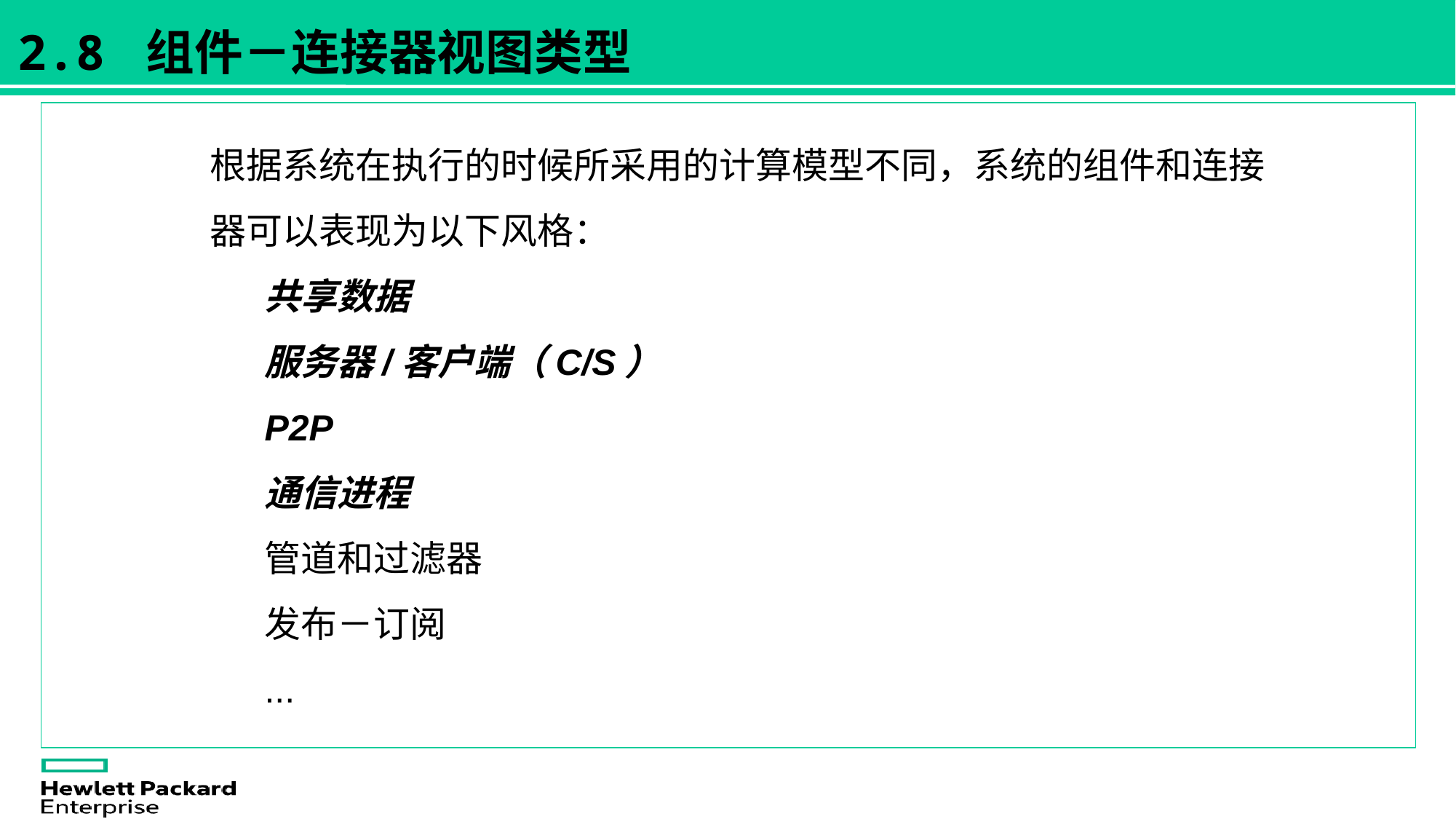

2.8 组件－连接器视图类型

根据系统在执行的时候所采用的计算模型不同，系统的组件和连接器可以表现为以下风格：
共享数据
服务器/客户端（C/S）
P2P
通信进程
管道和过滤器
发布－订阅
...